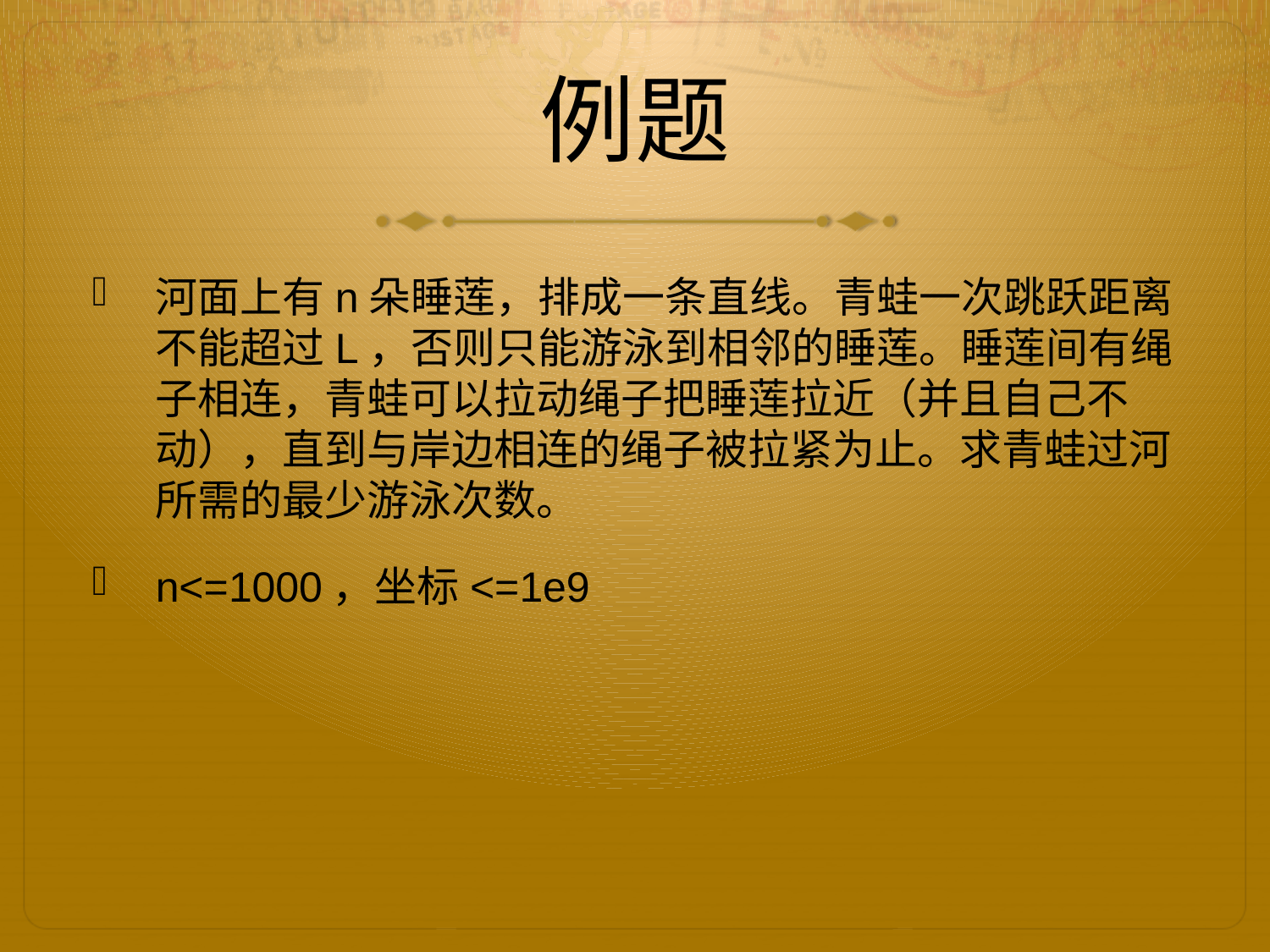

# 例题
河面上有n朵睡莲，排成一条直线。青蛙一次跳跃距离不能超过L，否则只能游泳到相邻的睡莲。睡莲间有绳子相连，青蛙可以拉动绳子把睡莲拉近（并且自己不动），直到与岸边相连的绳子被拉紧为止。求青蛙过河所需的最少游泳次数。
n<=1000，坐标<=1e9